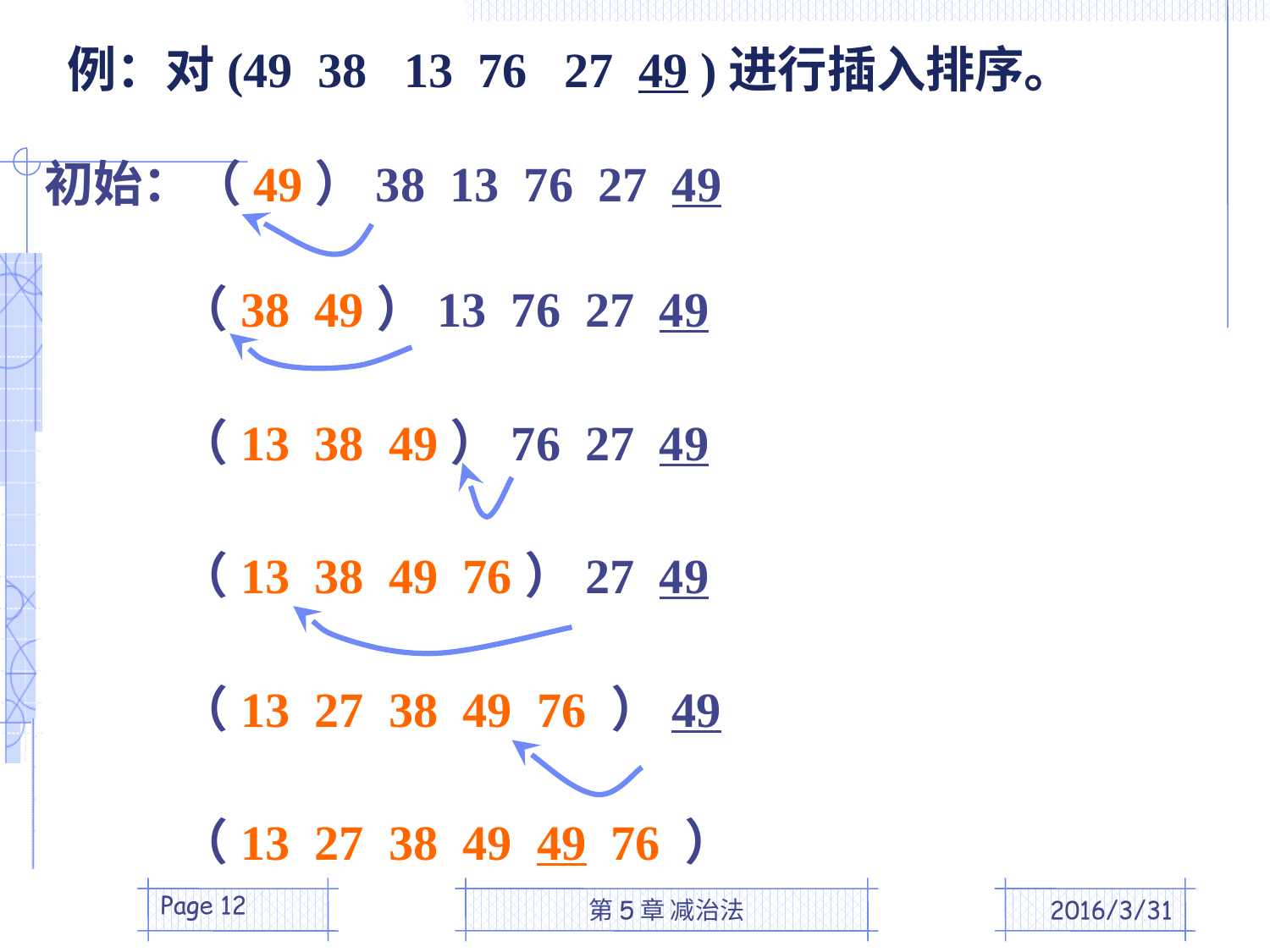

例：对(49  38   13  76   27  49 )进行插入排序。

初始：（49）38  13  76  27  49
           （38  49）13  76  27  49

           （13  38  49）76  27  49

           （13  38  49  76）27  49

           （13  27  38  49  76 ）49

           （13  27  38  49  49  76 ）

Page 12
第5章 减治法
2016/3/31